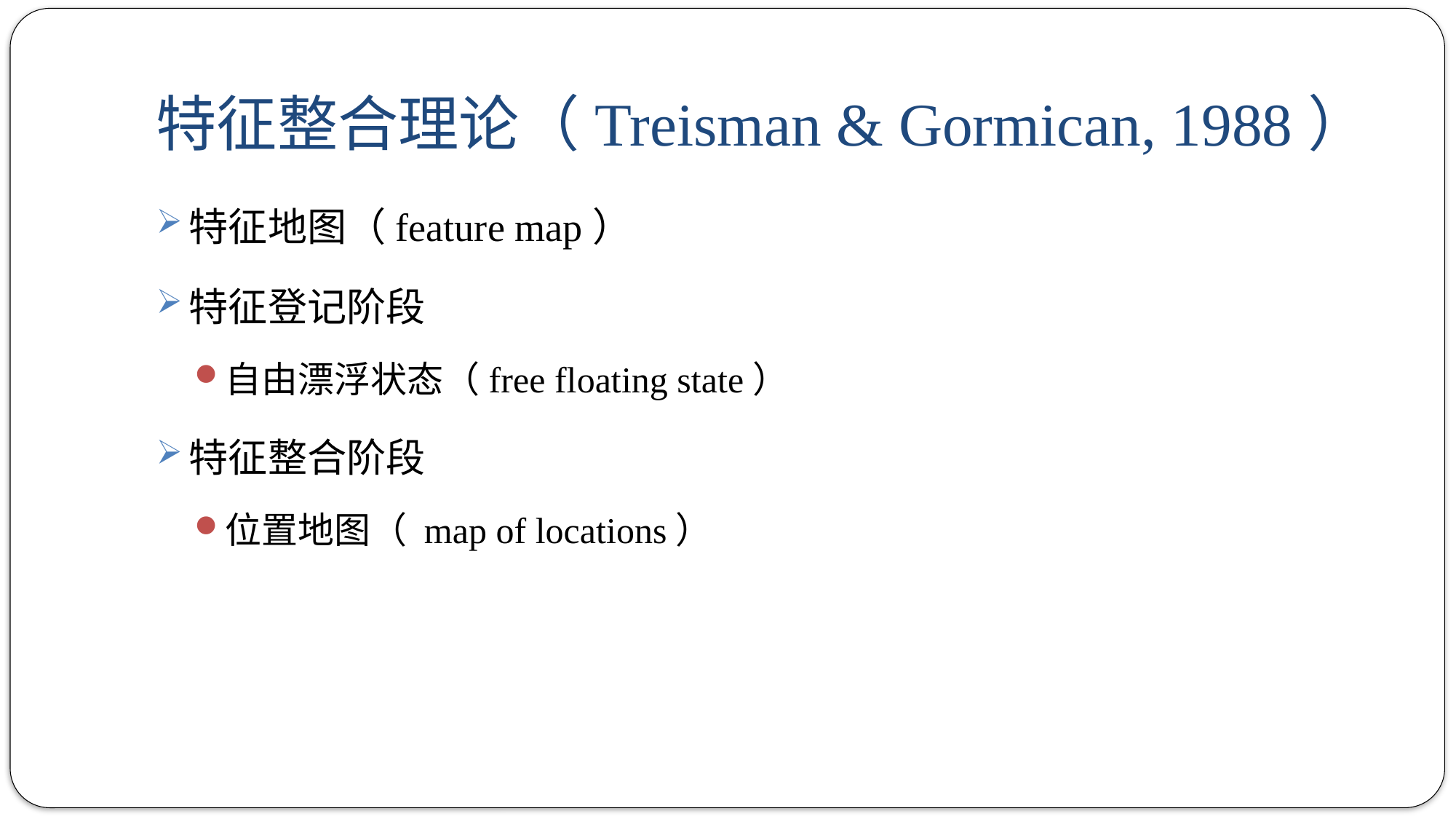

# 特征整合理论（Treisman & Gormican, 1988）
特征地图（feature map）
特征登记阶段
自由漂浮状态（free floating state）
特征整合阶段
位置地图（ map of locations）